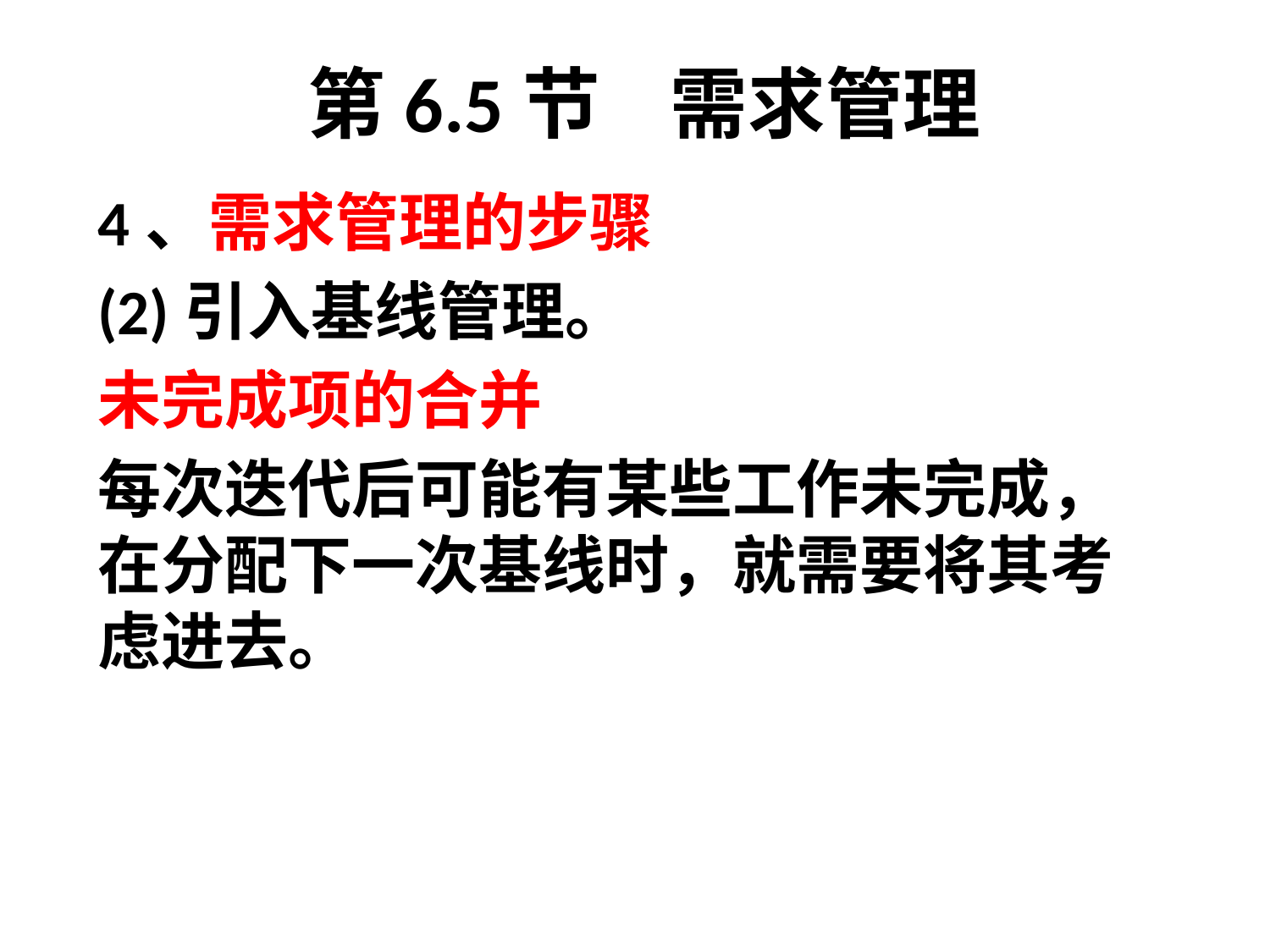

# 第6.5节    需求管理
4、需求管理的步骤
(2)引入基线管理。
未完成项的合并
每次迭代后可能有某些工作未完成，在分配下一次基线时，就需要将其考虑进去。